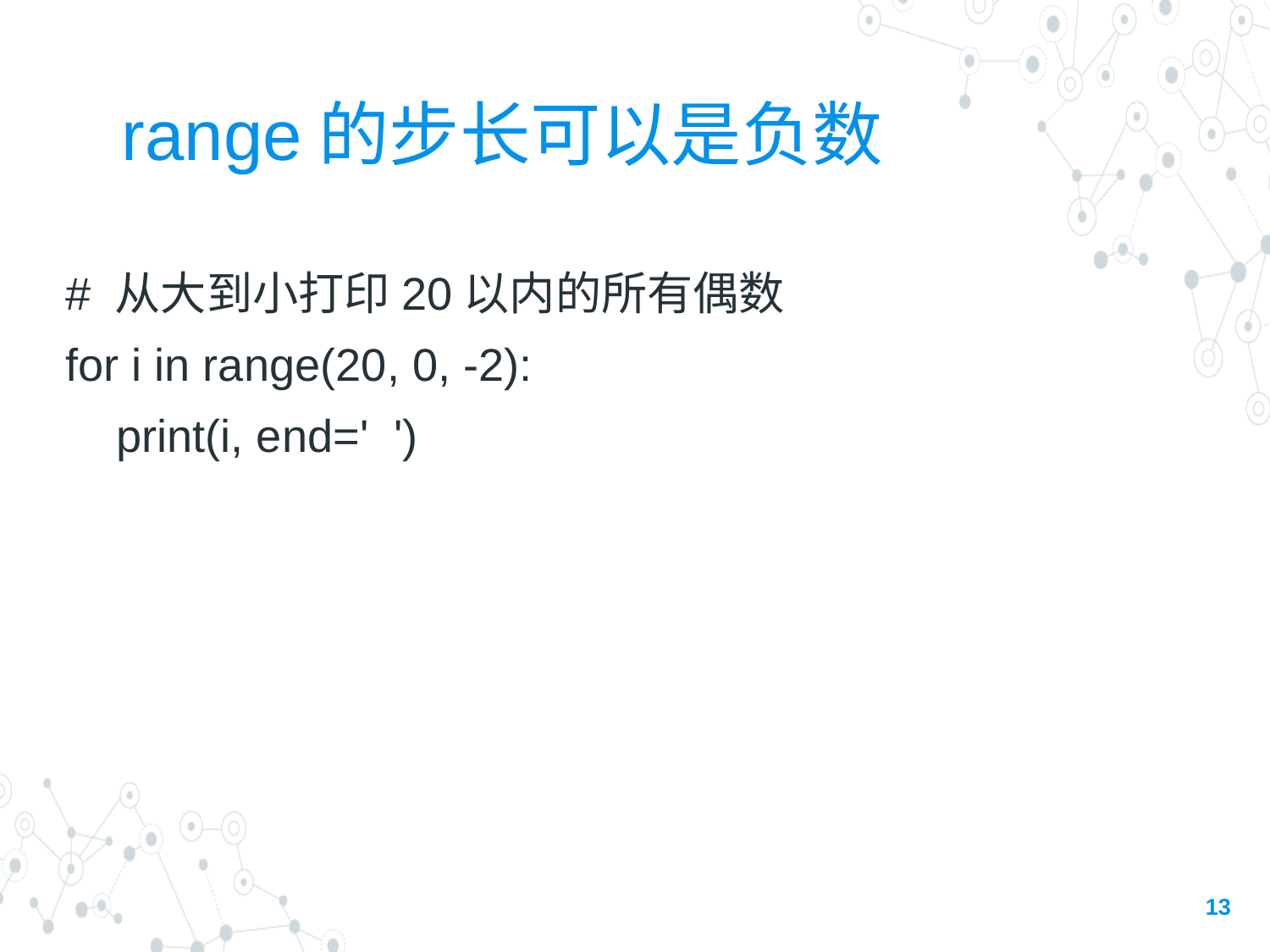

# range的步长可以是负数
# 从大到小打印20以内的所有偶数
for i in range(20, 0, -2):
    print(i, end='  ')

13